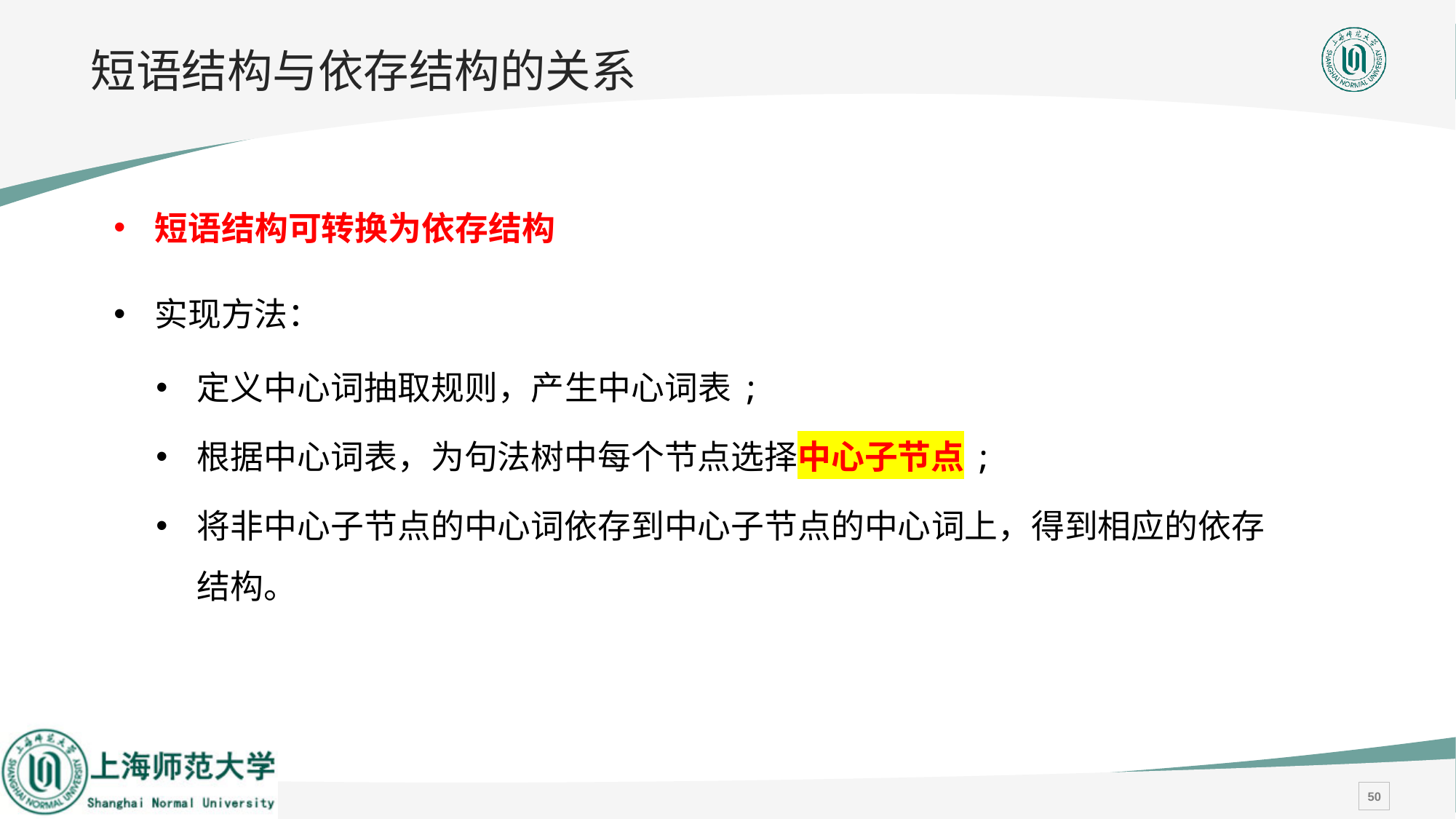

# 短语结构与依存结构的关系
短语结构可转换为依存结构
实现方法：
定义中心词抽取规则，产生中心词表;
根据中心词表，为句法树中每个节点选择中心子节点;
将非中心子节点的中心词依存到中心子节点的中心词上，得到相应的依存结构。